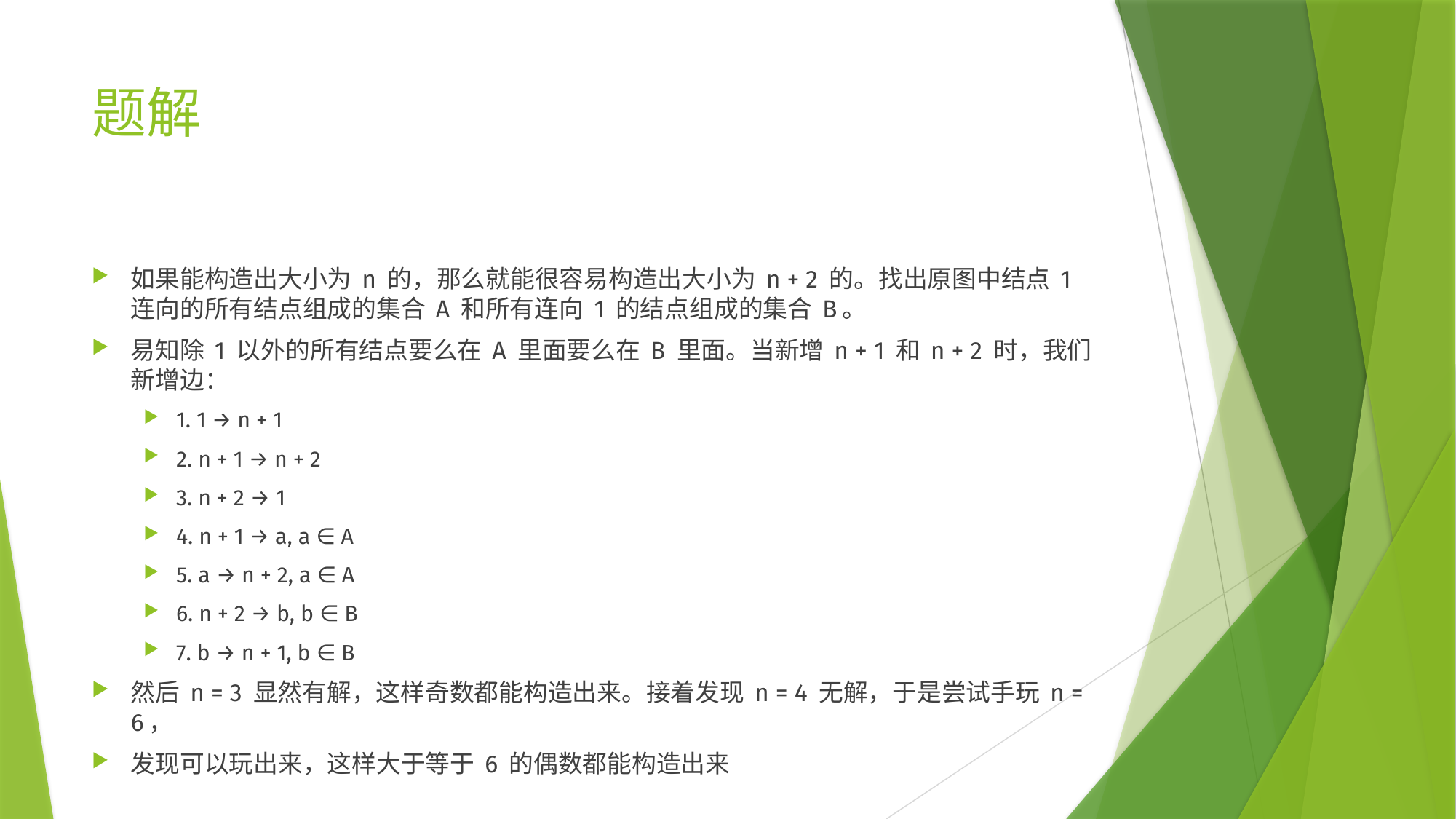

# 题解
如果能构造出大小为 n 的，那么就能很容易构造出大小为 n + 2 的。找出原图中结点 1 连向的所有结点组成的集合 A 和所有连向 1 的结点组成的集合 B。
易知除 1 以外的所有结点要么在 A 里面要么在 B 里面。当新增 n + 1 和 n + 2 时，我们新增边：
1. 1 → n + 1
2. n + 1 → n + 2
3. n + 2 → 1
4. n + 1 → a, a ∈ A
5. a → n + 2, a ∈ A
6. n + 2 → b, b ∈ B
7. b → n + 1, b ∈ B
然后 n = 3 显然有解，这样奇数都能构造出来。接着发现 n = 4 无解，于是尝试手玩 n = 6，
发现可以玩出来，这样大于等于 6 的偶数都能构造出来